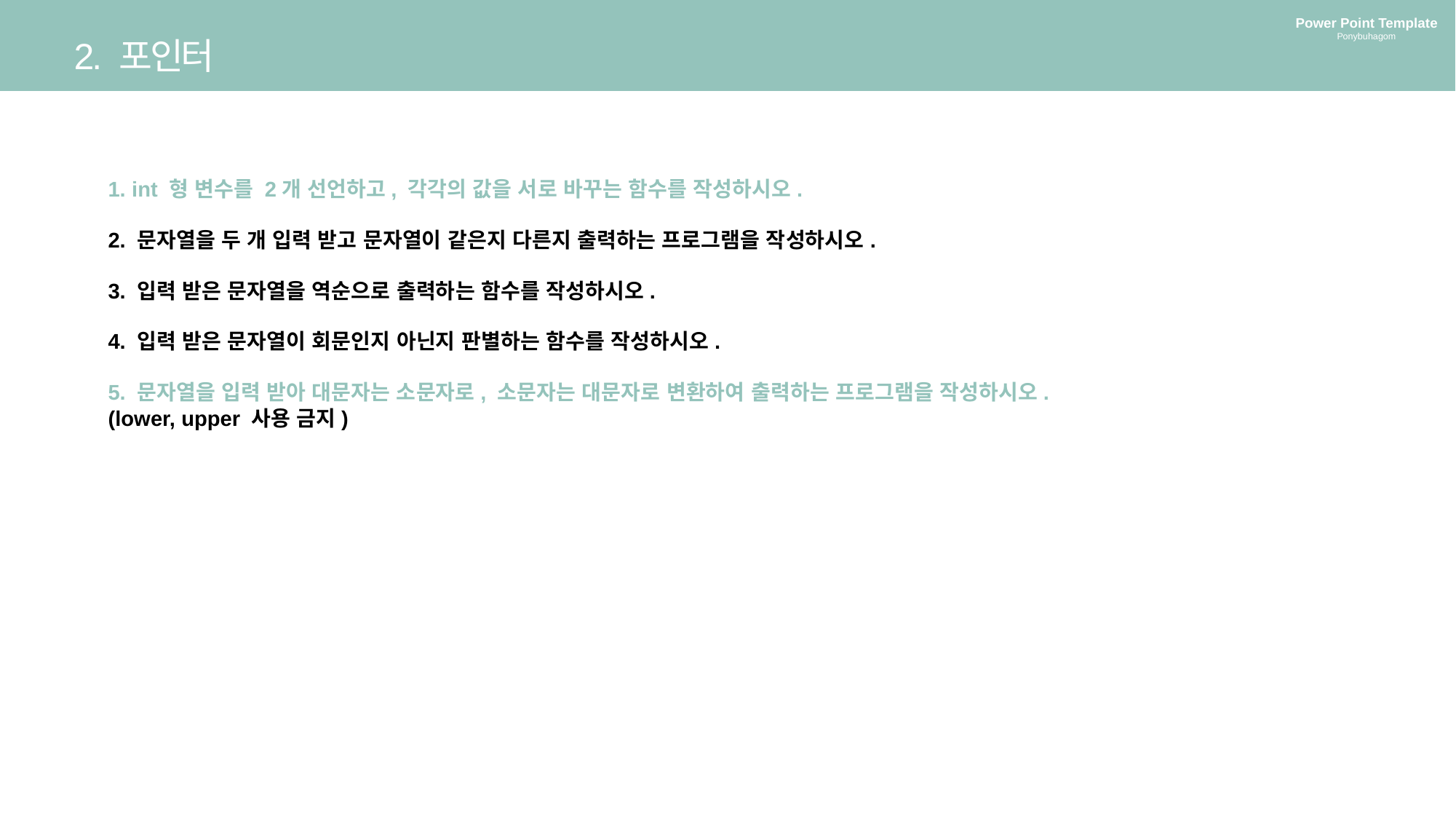

Power Point Template
Ponybuhagom
2. 포인터
1. int 형 변수를 2개 선언하고, 각각의 값을 서로 바꾸는 함수를 작성하시오.

2. 문자열을 두 개 입력 받고 문자열이 같은지 다른지 출력하는 프로그램을 작성하시오.

3. 입력 받은 문자열을 역순으로 출력하는 함수를 작성하시오.

4. 입력 받은 문자열이 회문인지 아닌지 판별하는 함수를 작성하시오.

5. 문자열을 입력 받아 대문자는 소문자로, 소문자는 대문자로 변환하여 출력하는 프로그램을 작성하시오.
(lower, upper 사용 금지)